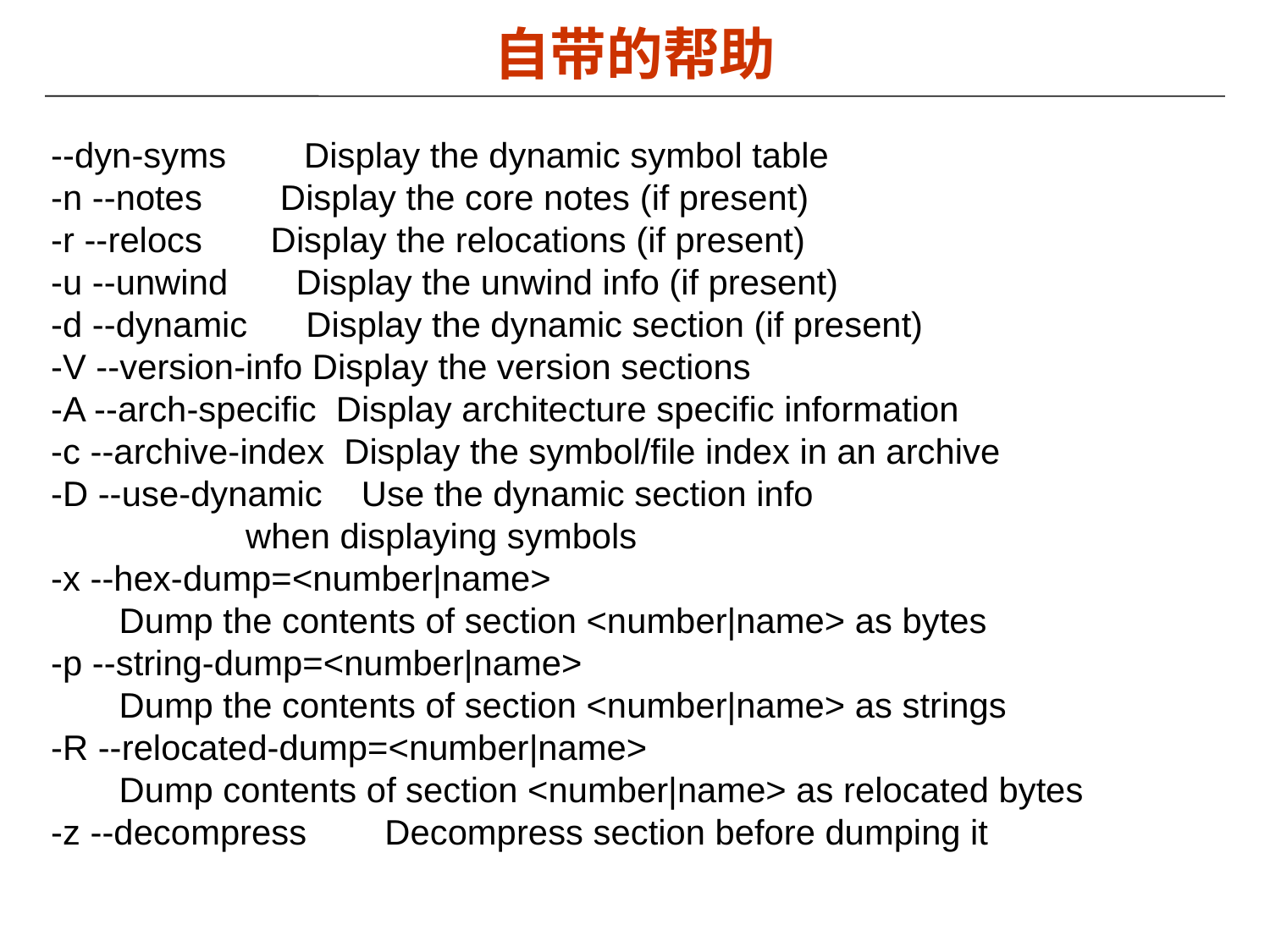

自带的帮助
 --dyn-syms        Display the dynamic symbol table
 -n --notes        Display the core notes (if present)
 -r --relocs       Display the relocations (if present)
 -u --unwind       Display the unwind info (if present)
 -d --dynamic      Display the dynamic section (if present)
 -V --version-info Display the version sections
 -A --arch-specific  Display architecture specific information
 -c --archive-index  Display the symbol/file index in an archive
 -D --use-dynamic    Use the dynamic section info
                     when displaying symbols
 -x --hex-dump=<number|name>
        Dump the contents of section <number|name> as bytes
 -p --string-dump=<number|name>
        Dump the contents of section <number|name> as strings
 -R --relocated-dump=<number|name>
        Dump contents of section <number|name> as relocated bytes
 -z --decompress        Decompress section before dumping it